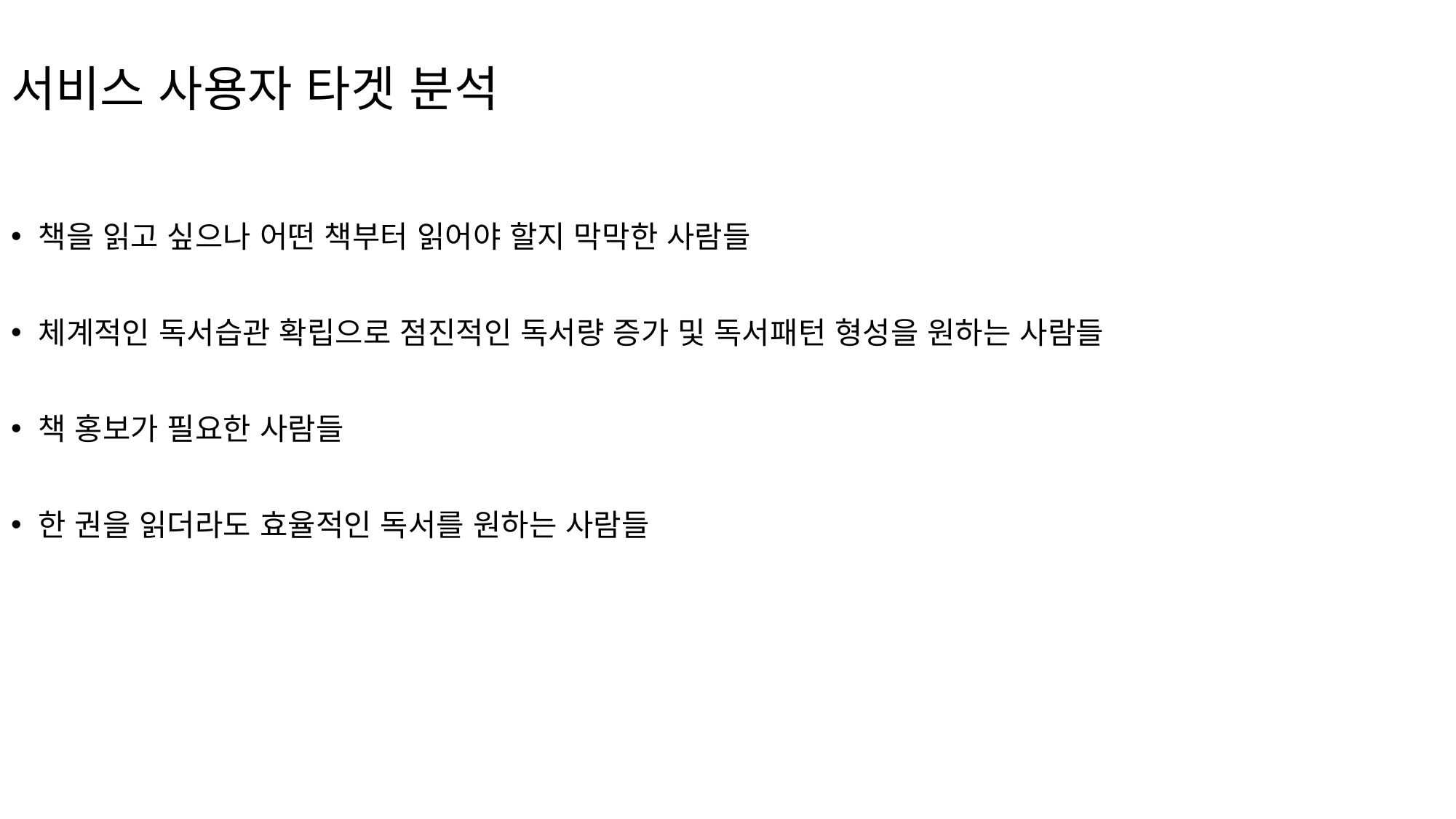

# 서비스 사용자 타겟 분석

책을 읽고 싶으나 어떤 책부터 읽어야 할지 막막한 사람들

체계적인 독서습관 확립으로 점진적인 독서량 증가 및 독서패턴 형성을 원하는 사람들

책 홍보가 필요한 사람들

한 권을 읽더라도 효율적인 독서를 원하는 사람들